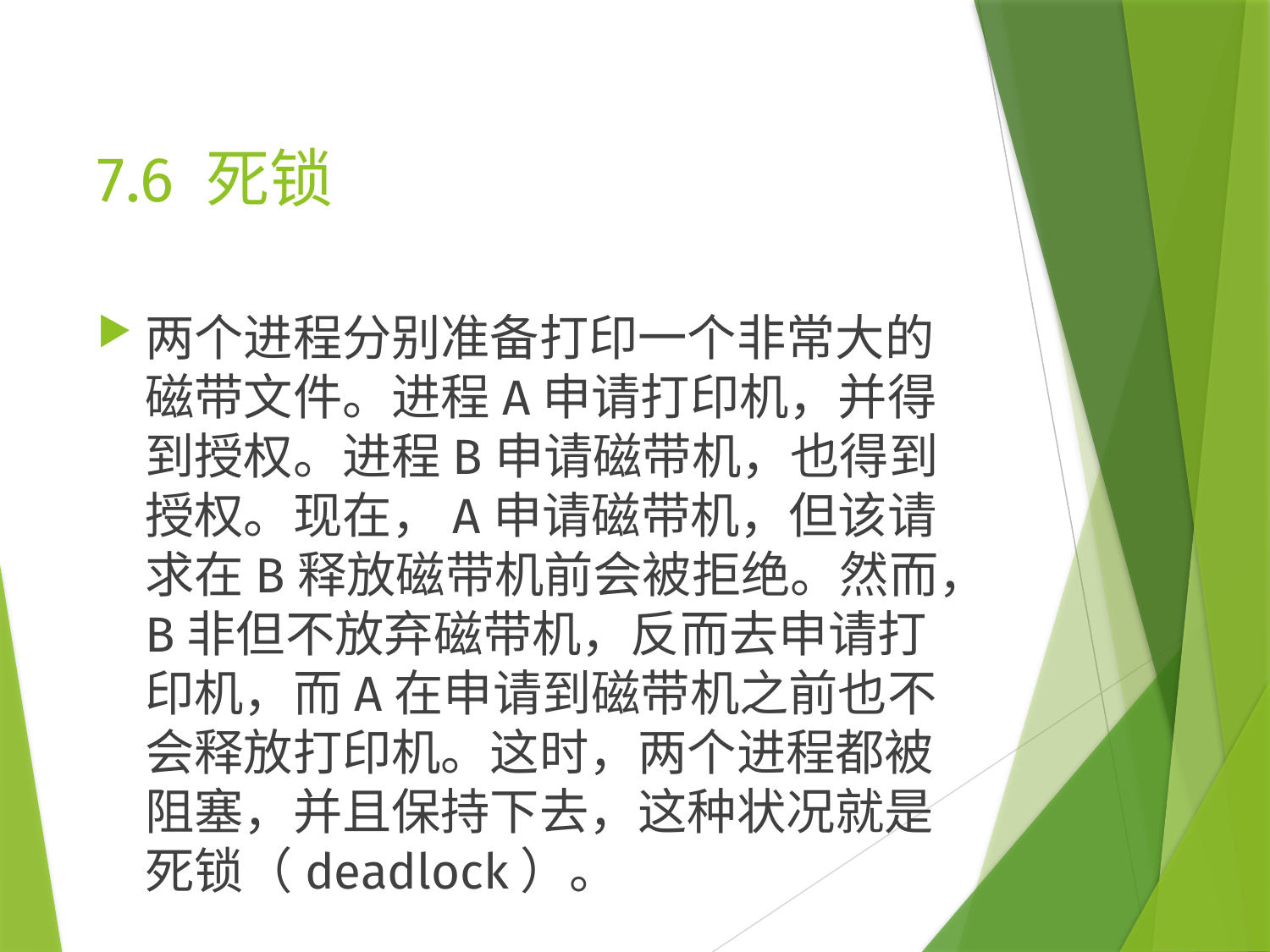

# 7.6 死锁
两个进程分别准备打印一个非常大的磁带文件。进程A申请打印机，并得到授权。进程B申请磁带机，也得到授权。现在，A申请磁带机，但该请求在B释放磁带机前会被拒绝。然而，B非但不放弃磁带机，反而去申请打印机，而A在申请到磁带机之前也不会释放打印机。这时，两个进程都被阻塞，并且保持下去，这种状况就是死锁（deadlock）。